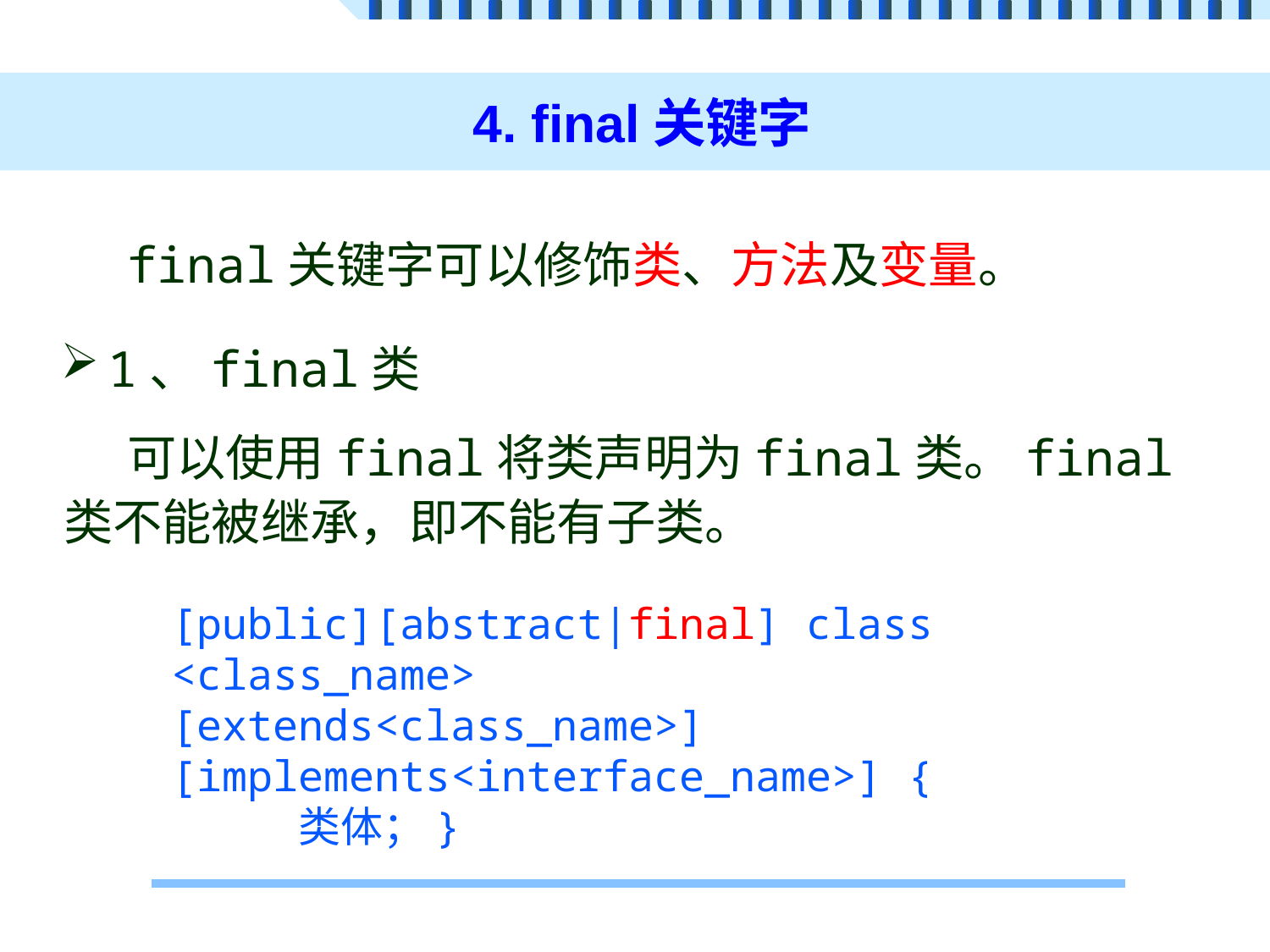

# 4. final关键字
final关键字可以修饰类、方法及变量。
1、final类
可以使用final将类声明为final类。final类不能被继承，即不能有子类。
[public][abstract|final] class <class_name>
[extends<class_name>][implements<interface_name>] {
	类体；}